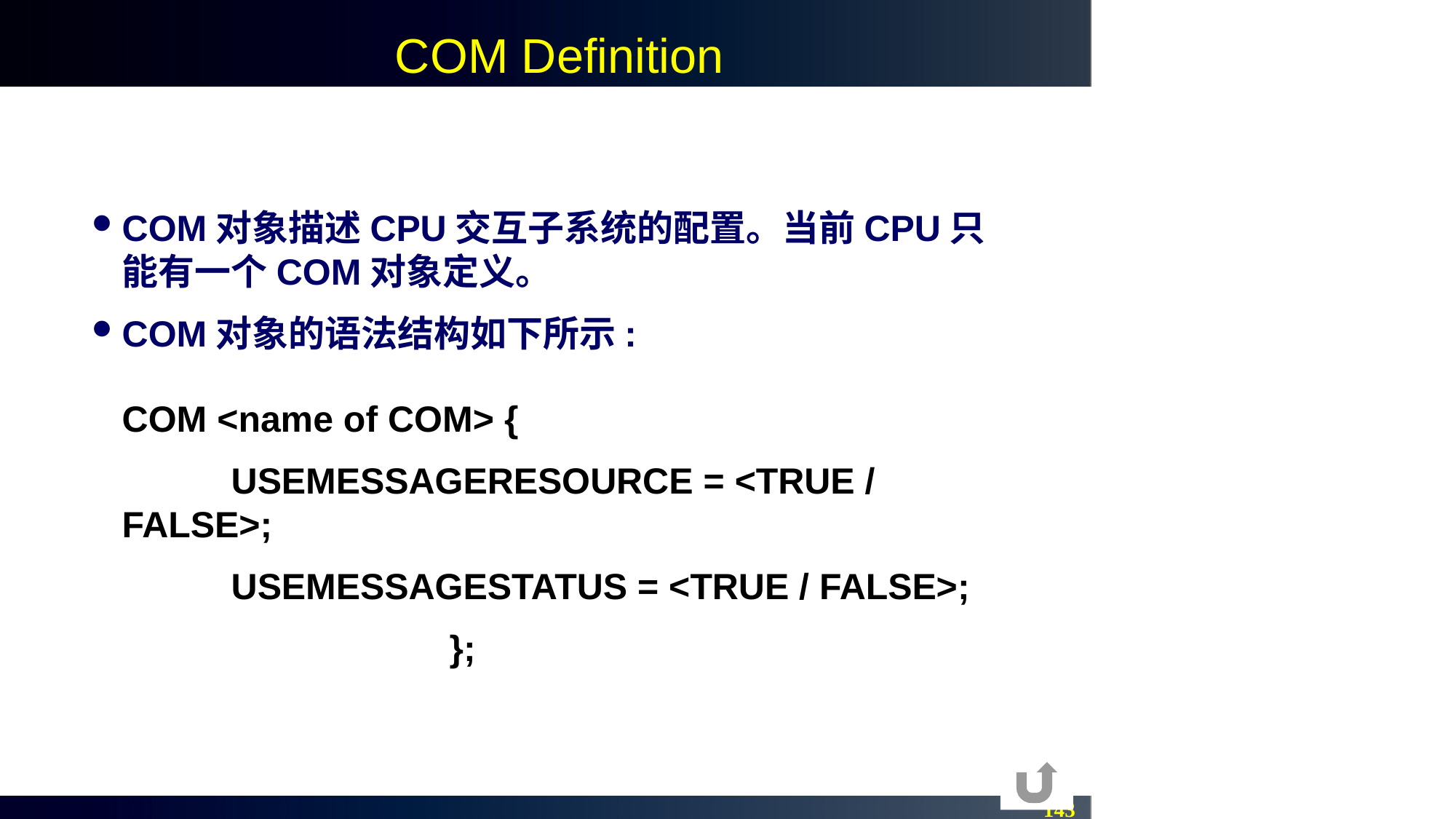

COM Definition
COM对象描述CPU交互子系统的配置。当前CPU只能有一个COM对象定义。
COM对象的语法结构如下所示:

	COM <name of COM> {
		USEMESSAGERESOURCE = <TRUE / FALSE>;
		USEMESSAGESTATUS = <TRUE / FALSE>;
				};